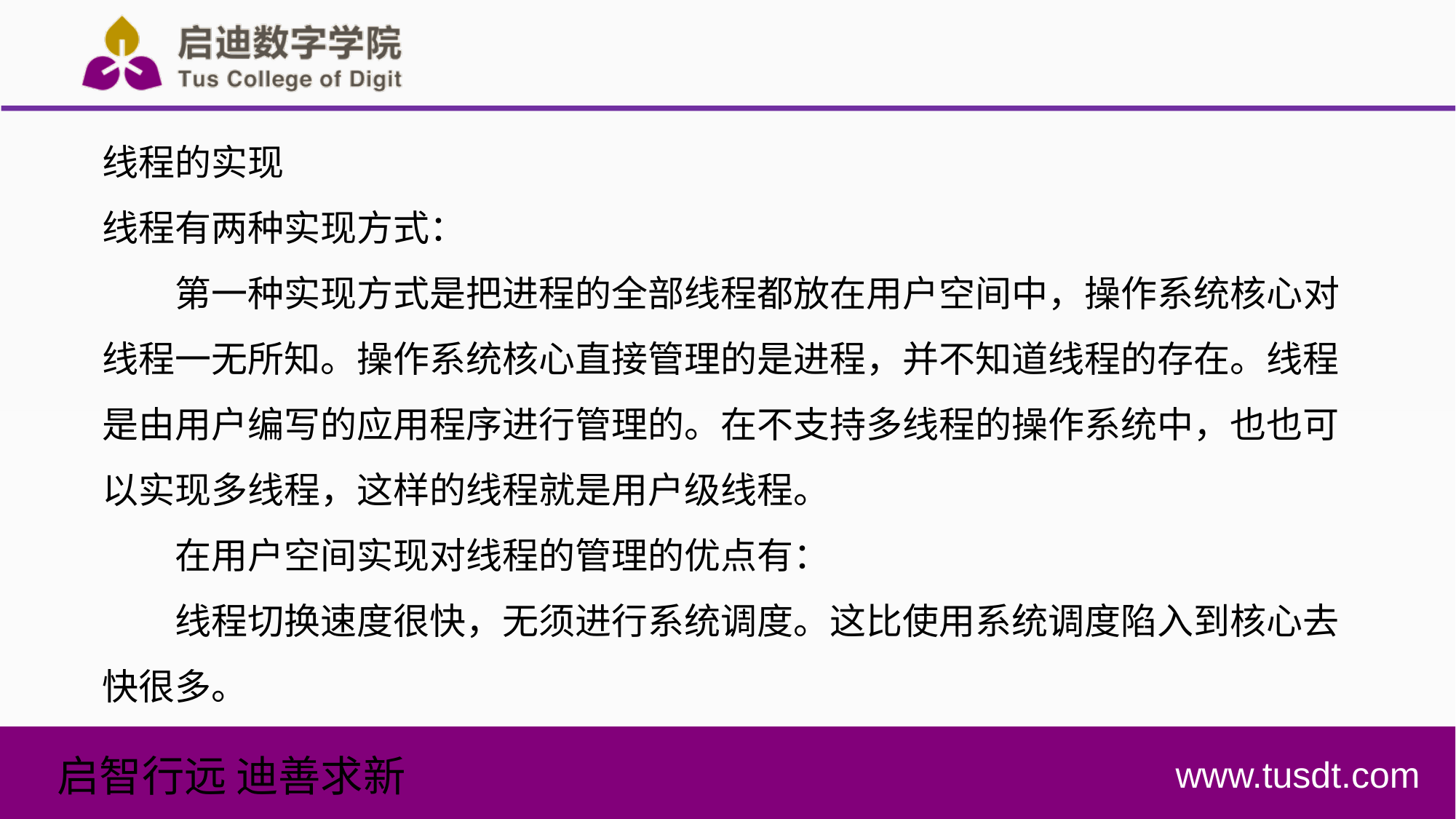

线程的实现
线程有两种实现方式：
第一种实现方式是把进程的全部线程都放在用户空间中，操作系统核心对线程一无所知。操作系统核心直接管理的是进程，并不知道线程的存在。线程是由用户编写的应用程序进行管理的。在不支持多线程的操作系统中，也也可以实现多线程，这样的线程就是用户级线程。
在用户空间实现对线程的管理的优点有：
线程切换速度很快，无须进行系统调度。这比使用系统调度陷入到核心去快很多。